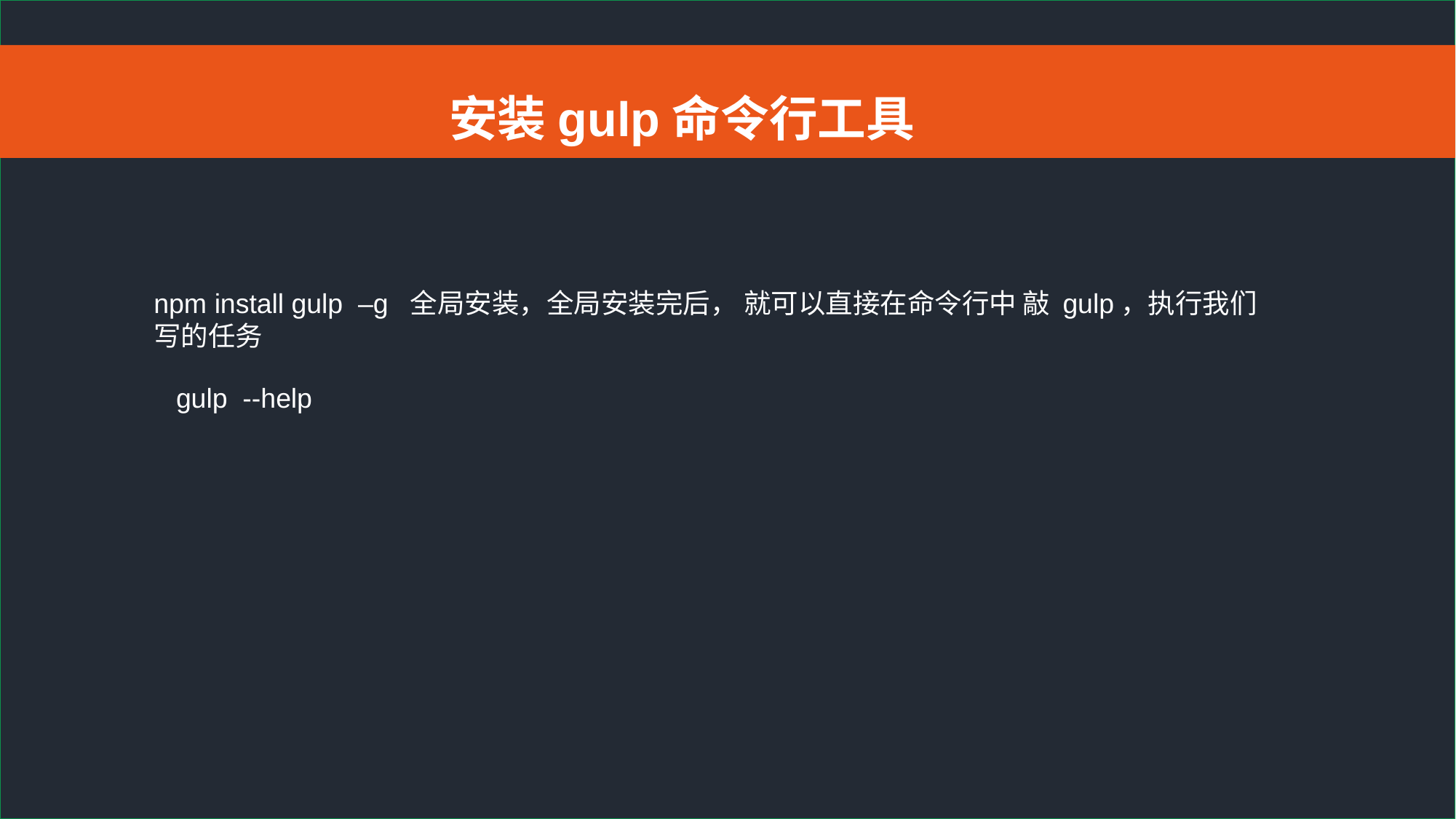

安装gulp命令行工具
npm install gulp  –g  全局安装，全局安装完后， 就可以直接在命令行中 敲 gulp，执行我们
写的任务
gulp  --help